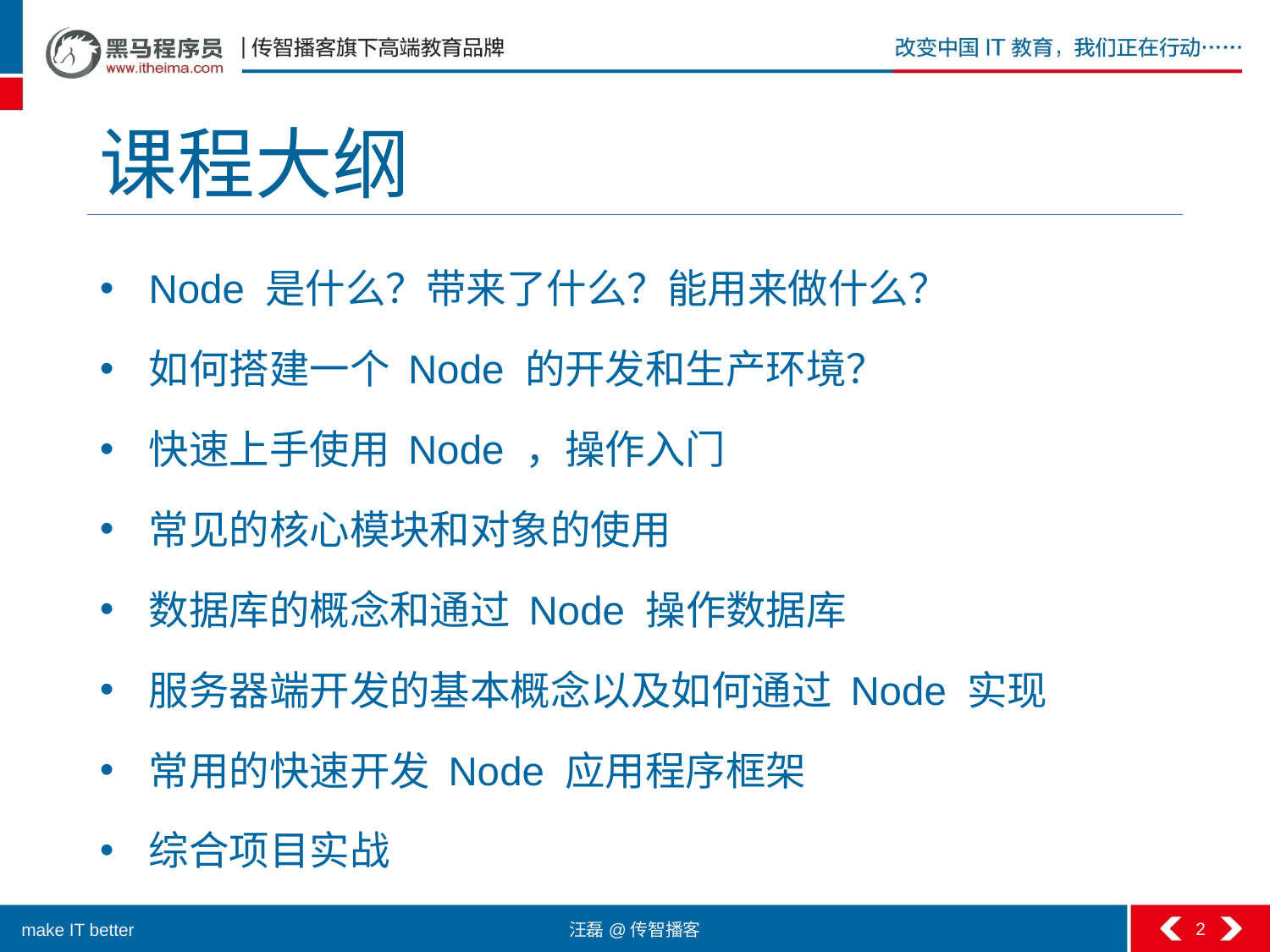

# 课程大纲
Node 是什么？带来了什么？能用来做什么？
如何搭建一个 Node 的开发和生产环境？
快速上手使用 Node ，操作入门
常见的核心模块和对象的使用
数据库的概念和通过 Node 操作数据库
服务器端开发的基本概念以及如何通过 Node 实现
常用的快速开发 Node 应用程序框架
综合项目实战
2
汪磊@传智播客
make IT better